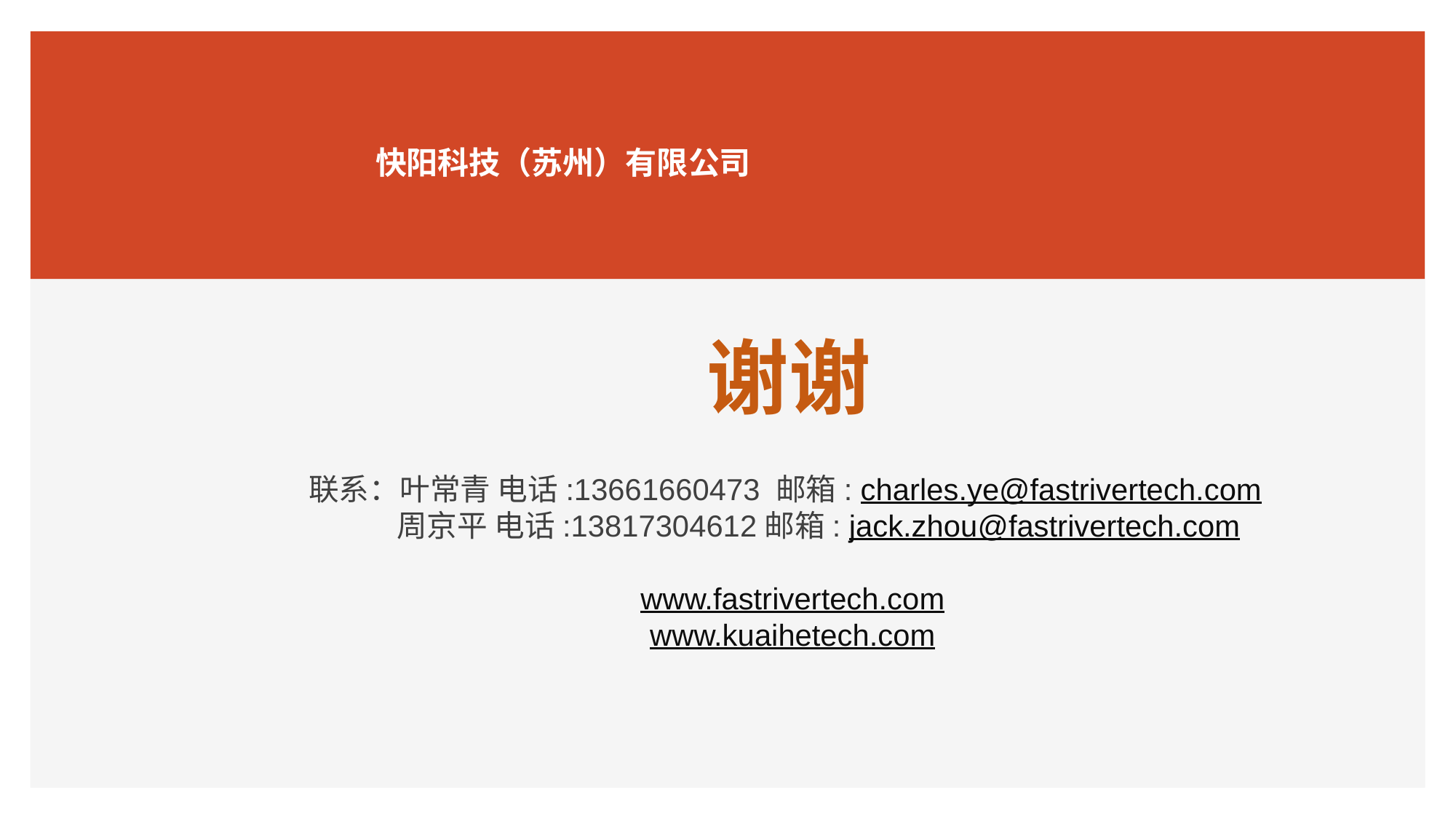

# 快阳科技（苏州）有限公司
              谢谢

联系：叶常青 电话:13661660473 邮箱: charles.ye@fastrivertech.com
            周京平 电话:13817304612邮箱: jack.zhou@fastrivertech.com

www.fastrivertech.com
www.kuaihetech.com